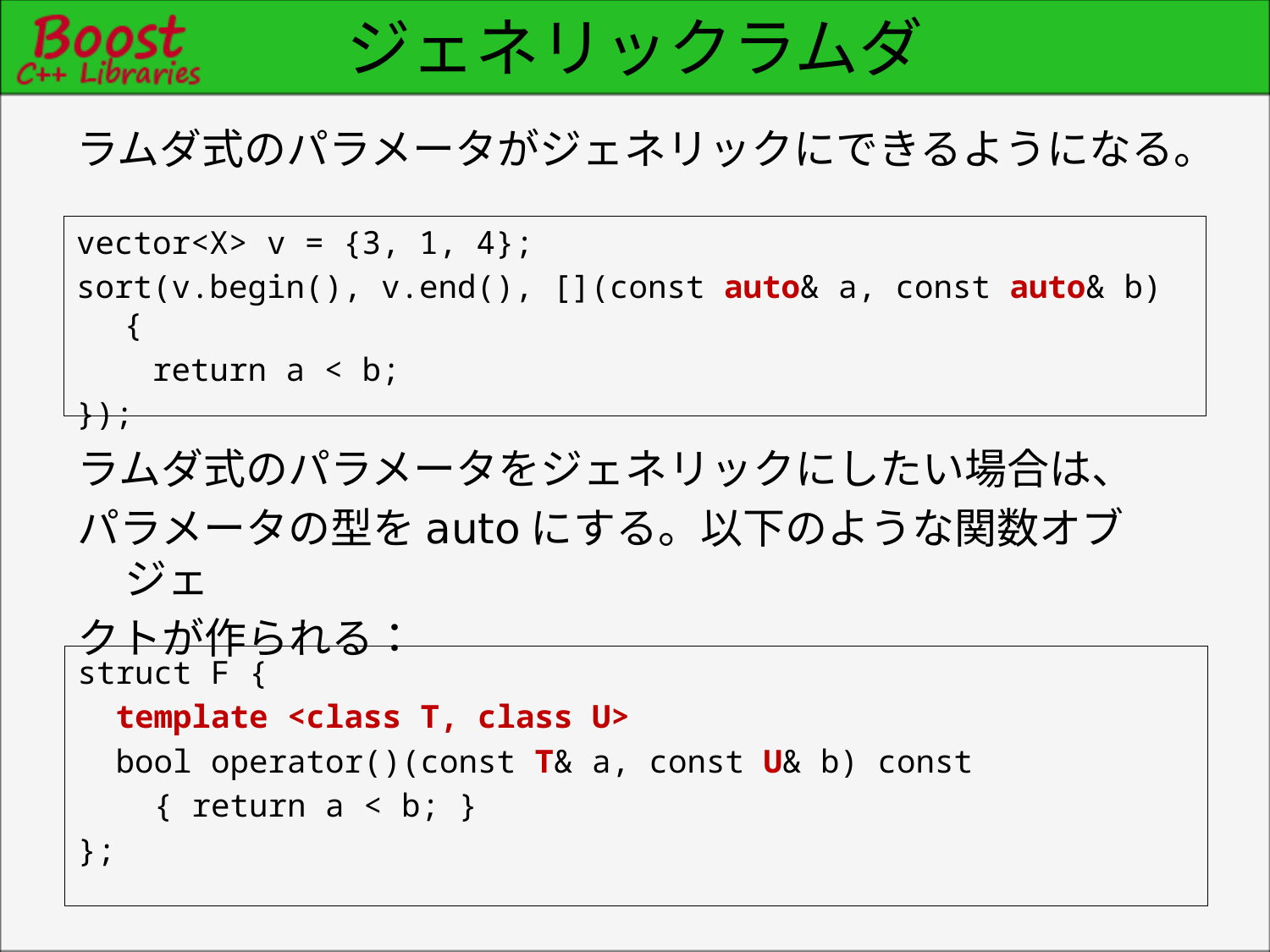

# ジェネリックラムダ
ラムダ式のパラメータがジェネリックにできるようになる。
vector<X> v = {3, 1, 4};
sort(v.begin(), v.end(), [](const auto& a, const auto& b) {
    return a < b;
});
ラムダ式のパラメータをジェネリックにしたい場合は、
パラメータの型をautoにする。以下のような関数オブジェ
クトが作られる：
struct F {
  template <class T, class U>
  bool operator()(const T& a, const U& b) const
    { return a < b; }
};